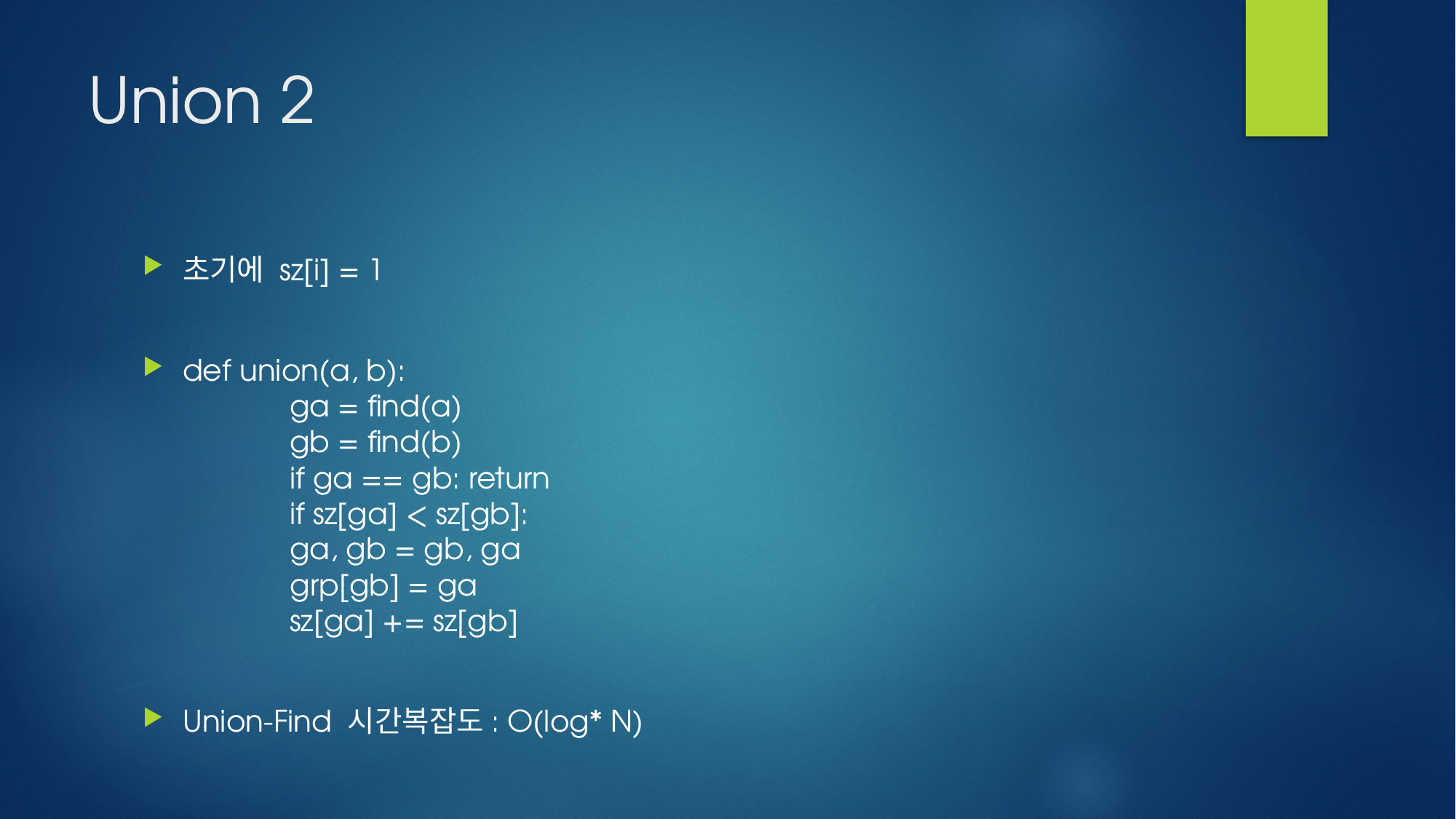

# Union 2
초기에 sz[i] = 1

def union(a, b):
		ga = find(a)
		gb = find(b)
		if ga == gb: return
		if sz[ga] < sz[gb]:
			ga, gb = gb, ga
		grp[gb] = ga
		sz[ga] += sz[gb]

Union-Find 시간복잡도: O(log* N)